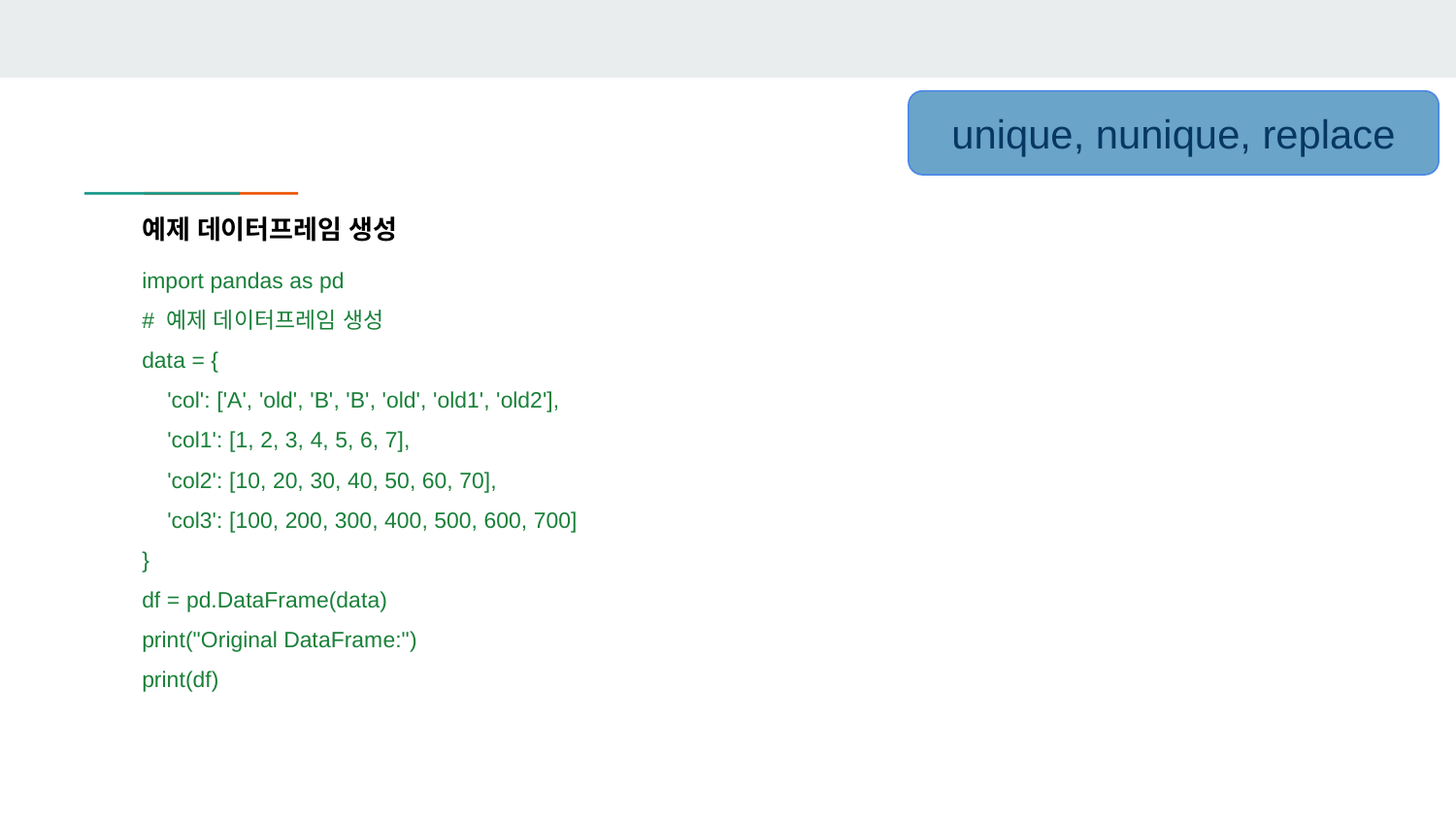

unique, nunique, replace
예제 데이터프레임 생성
import pandas as pd
# 예제 데이터프레임 생성
data = {
    'col': ['A', 'old', 'B', 'B', 'old', 'old1', 'old2'],
    'col1': [1, 2, 3, 4, 5, 6, 7],
    'col2': [10, 20, 30, 40, 50, 60, 70],
    'col3': [100, 200, 300, 400, 500, 600, 700]
}
df = pd.DataFrame(data)
print("Original DataFrame:")
print(df)